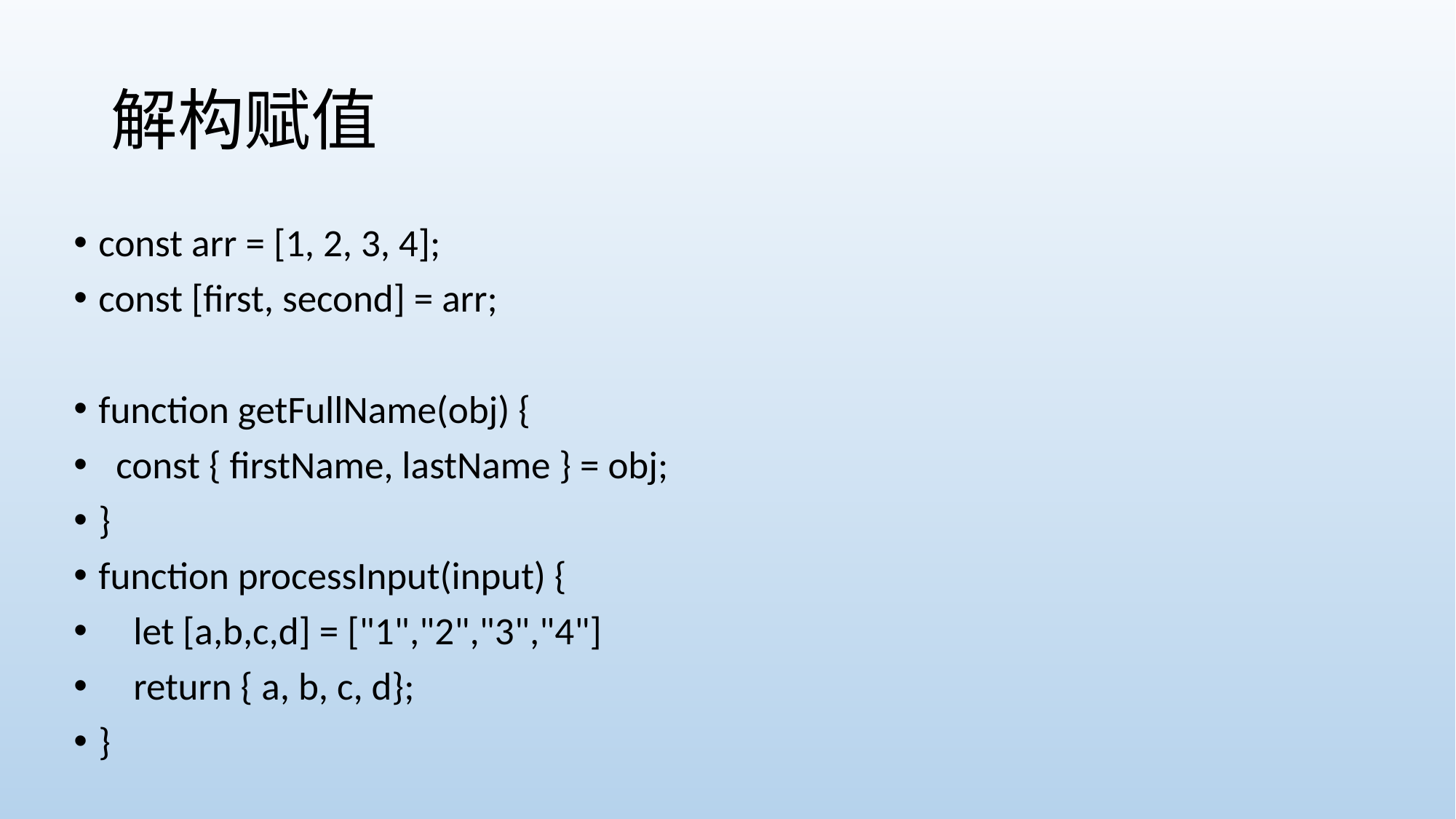

# 解构赋值
const arr = [1, 2, 3, 4];
const [first, second] = arr;

function getFullName(obj) {
  const { firstName, lastName } = obj;
}
function processInput(input) {
    let [a,b,c,d] = ["1","2","3","4"]
    return { a, b, c, d};
}